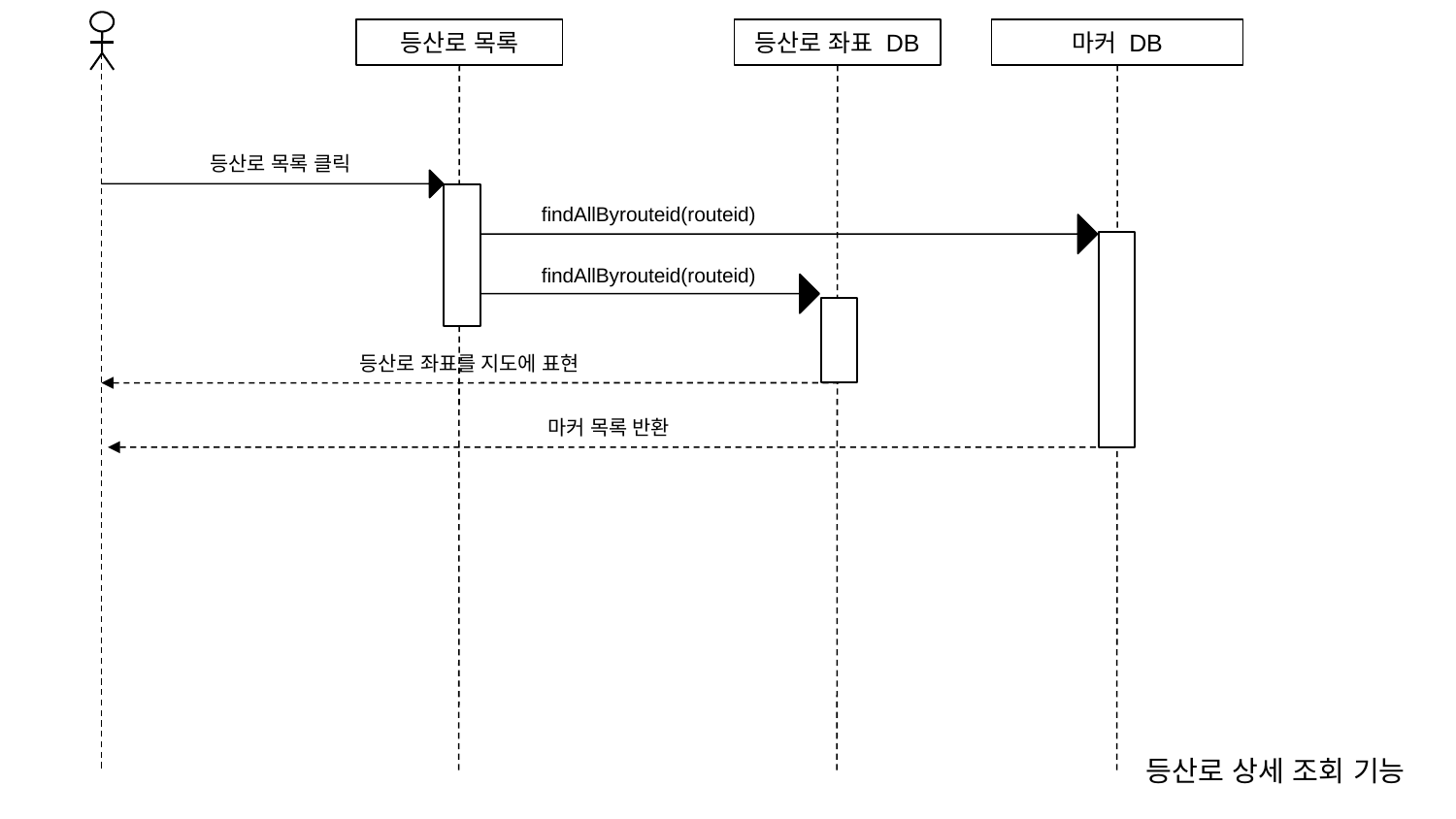

등산로 목록
등산로 좌표 DB
마커 DB
등산로 목록 클릭

findAllByrouteid(routeid)

findAllByrouteid(routeid)

등산로 좌표를 지도에 표현
마커 목록 반환
등산로 상세 조회 기능